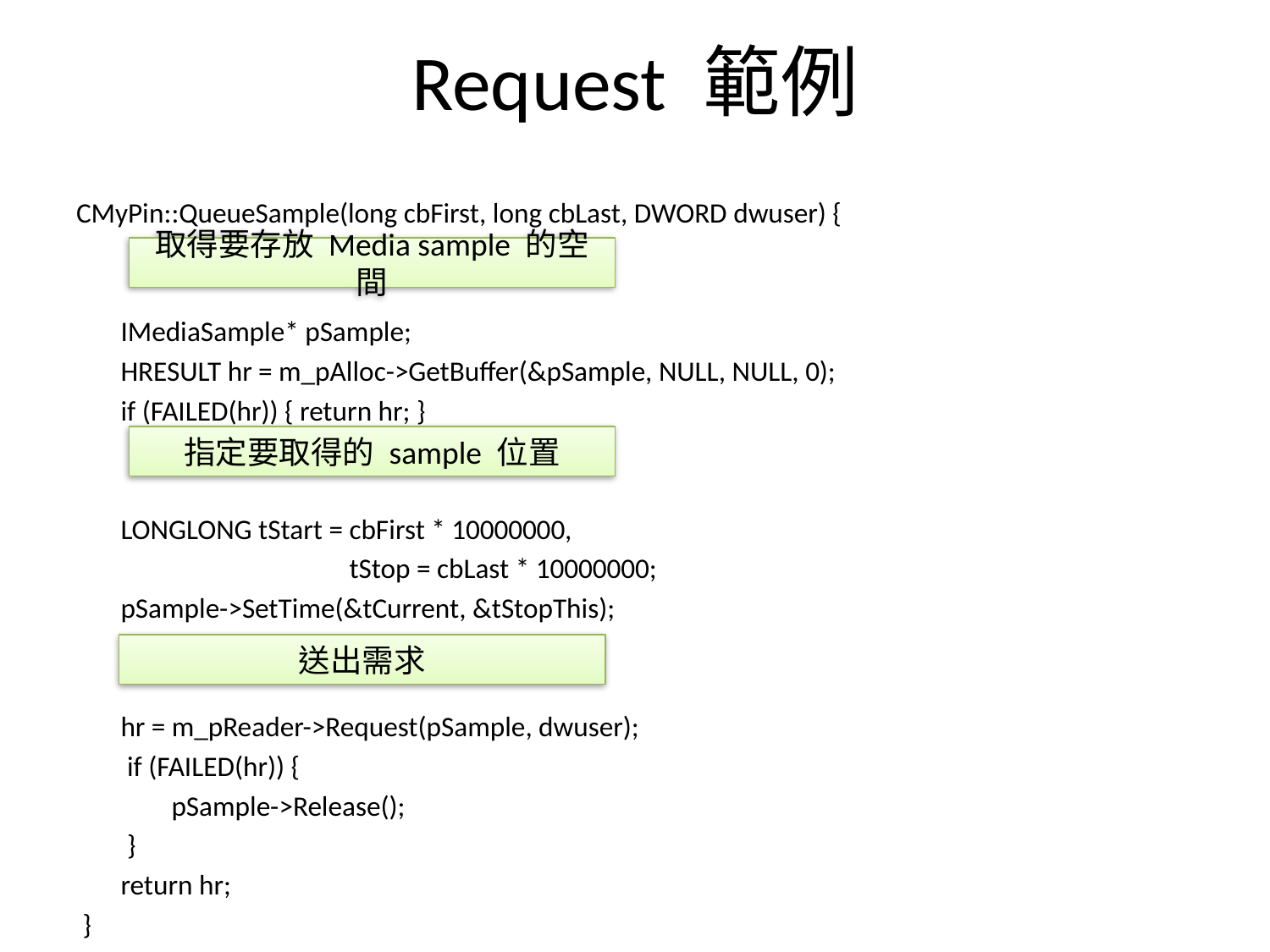

# Request 範例
CMyPin::QueueSample(long cbFirst, long cbLast, DWORD dwuser) {

       IMediaSample* pSample;
       HRESULT hr = m_pAlloc->GetBuffer(&pSample, NULL, NULL, 0);
       if (FAILED(hr)) { return hr; }

       LONGLONG tStart = cbFirst * 10000000,
                                           tStop = cbLast * 10000000;
       pSample->SetTime(&tCurrent, &tStopThis);

       hr = m_pReader->Request(pSample, dwuser);
        if (FAILED(hr)) {
               pSample->Release();
        }
       return hr;
 }
取得要存放 Media sample 的空間
指定要取得的 sample 位置
送出需求